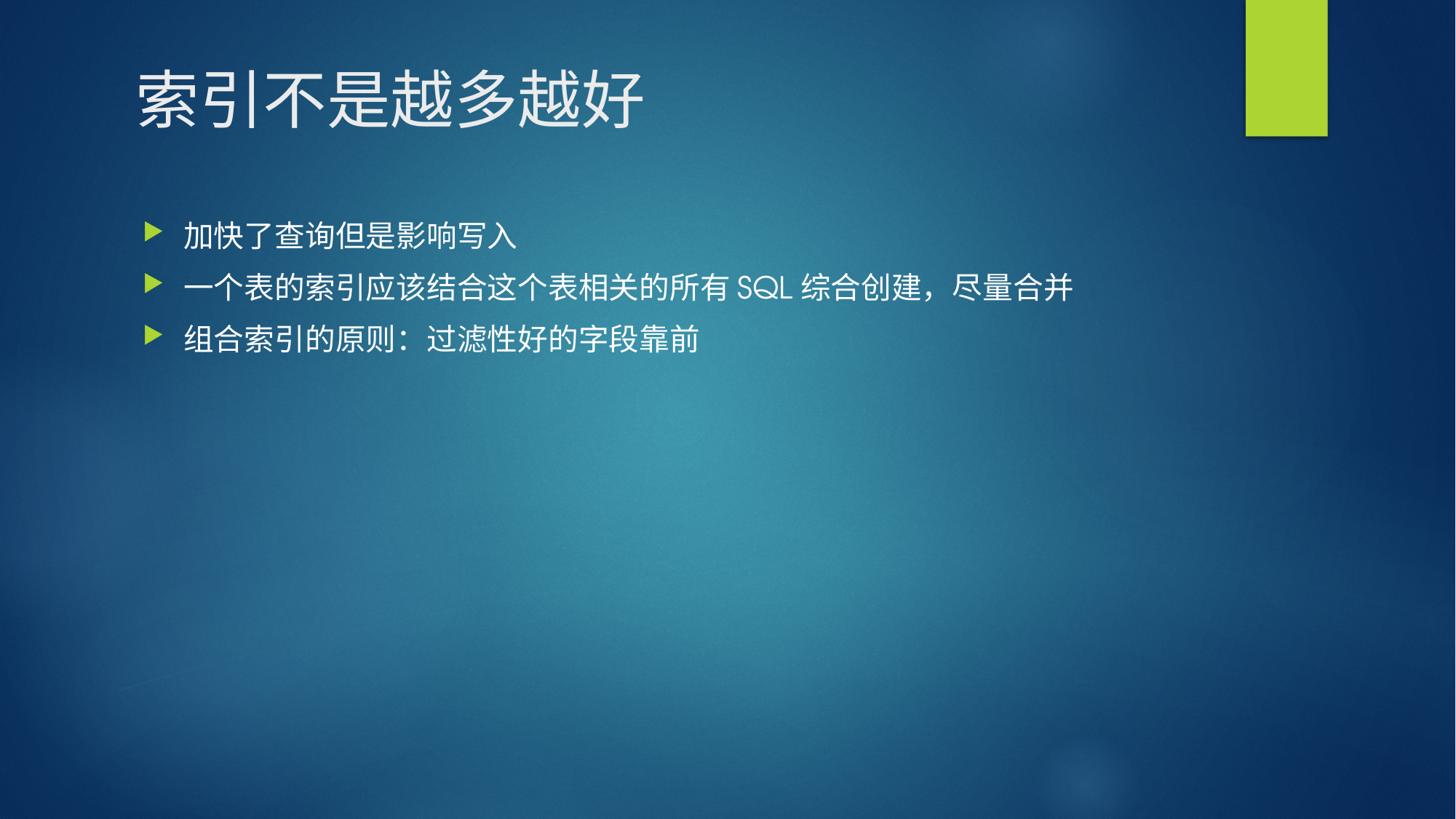

# 索引不是越多越好
加快了查询但是影响写入
一个表的索引应该结合这个表相关的所有SQL综合创建，尽量合并
组合索引的原则：过滤性好的字段靠前